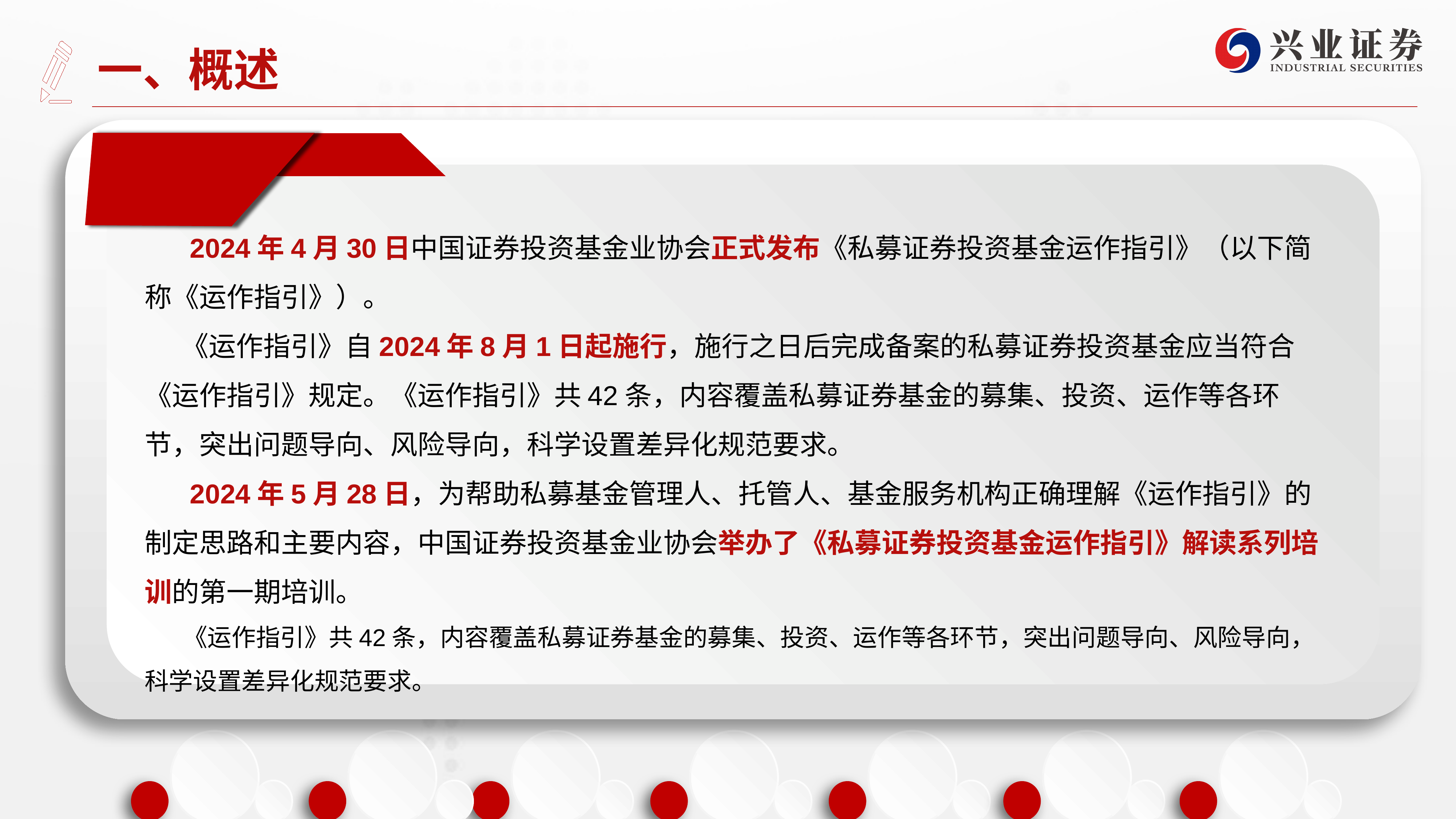

# 一、概述

      2024年4月30日中国证券投资基金业协会正式发布《私募证券投资基金运作指引》（以下简称《运作指引》）。
     《运作指引》自2024年8月1日起施行，施行之日后完成备案的私募证券投资基金应当符合《运作指引》规定。《运作指引》共42条，内容覆盖私募证券基金的募集、投资、运作等各环节，突出问题导向、风险导向，科学设置差异化规范要求。
      2024年5月28日，为帮助私募基金管理人、托管人、基金服务机构正确理解《运作指引》的制定思路和主要内容，中国证券投资基金业协会举办了《私募证券投资基金运作指引》解读系列培训的第一期培训。
      《运作指引》共42条，内容覆盖私募证券基金的募集、投资、运作等各环节，突出问题导向、风险导向，科学设置差异化规范要求。